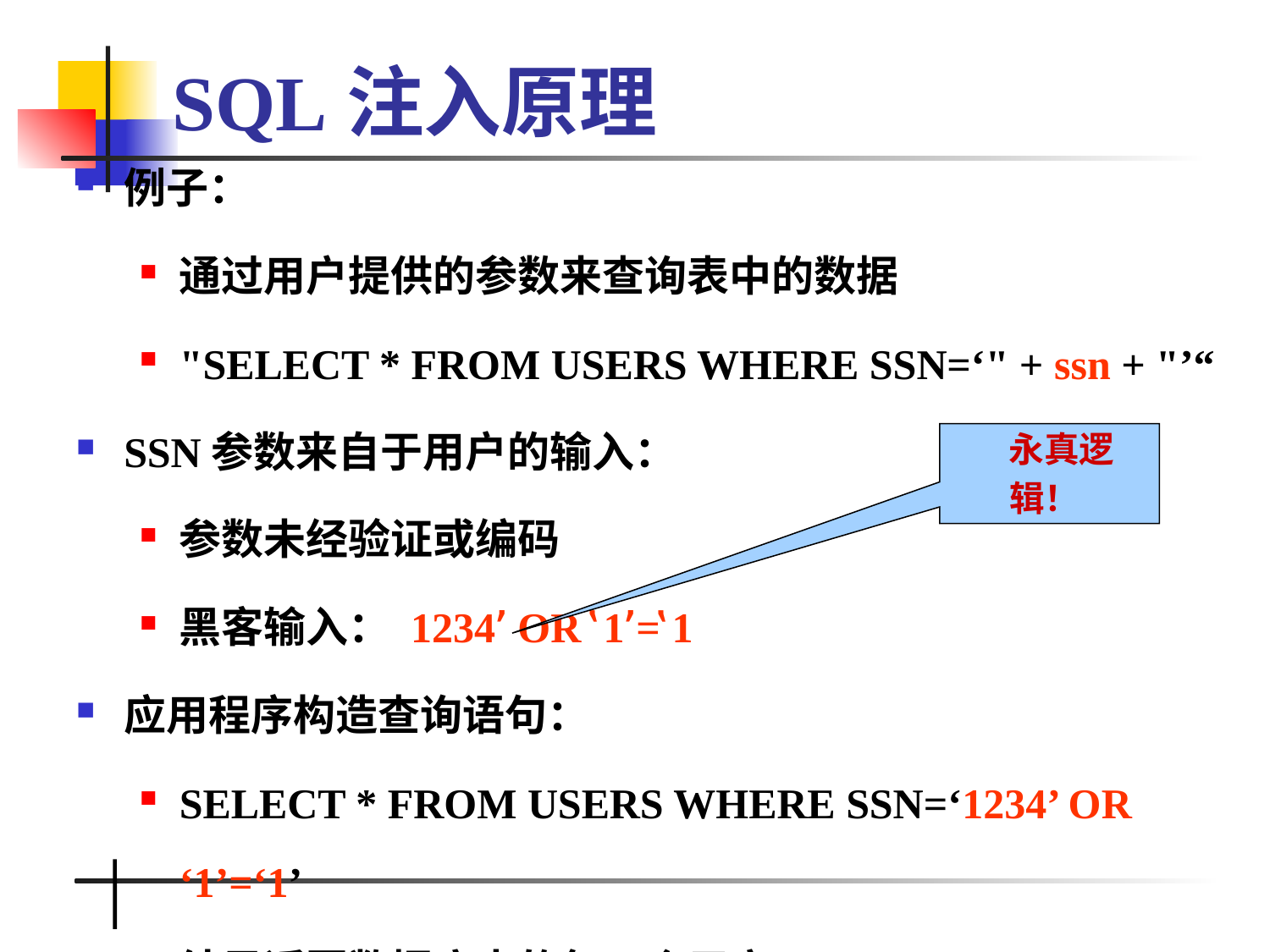

# SQL注入原理
例子：
通过用户提供的参数来查询表中的数据
"SELECT * FROM USERS WHERE SSN=‘" + ssn + "’“
SSN参数来自于用户的输入：
参数未经验证或编码
黑客输入： 1234’ OR ‘1’=‘1
应用程序构造查询语句：
SELECT * FROM USERS WHERE SSN=‘1234’ OR ‘1’=‘1’
结果返回数据库中的每一个用户
  永真逻辑！